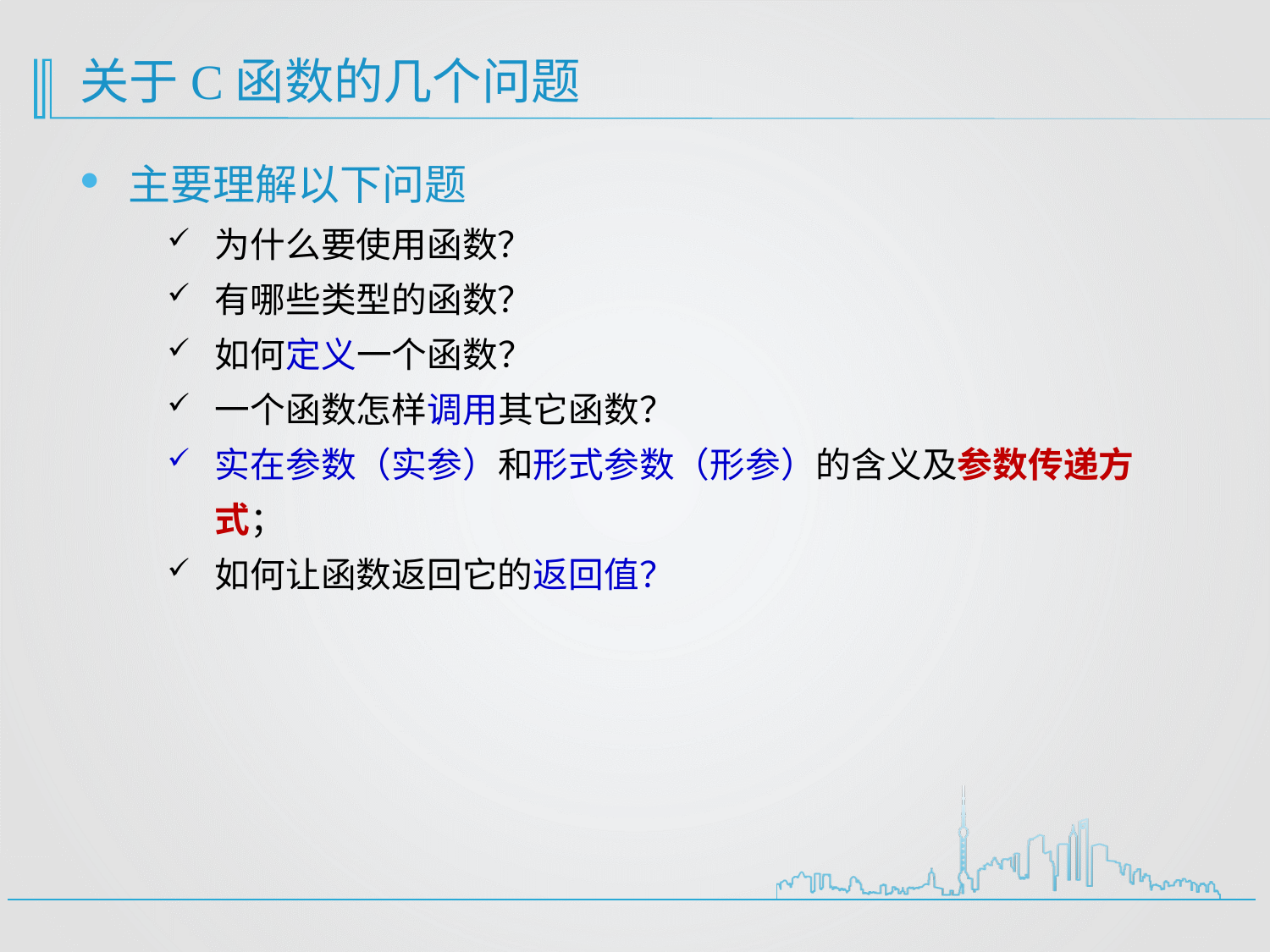

# 关于C函数的几个问题
主要理解以下问题
为什么要使用函数？
有哪些类型的函数？
如何定义一个函数？
一个函数怎样调用其它函数？
实在参数（实参）和形式参数（形参）的含义及参数传递方式；
如何让函数返回它的返回值？